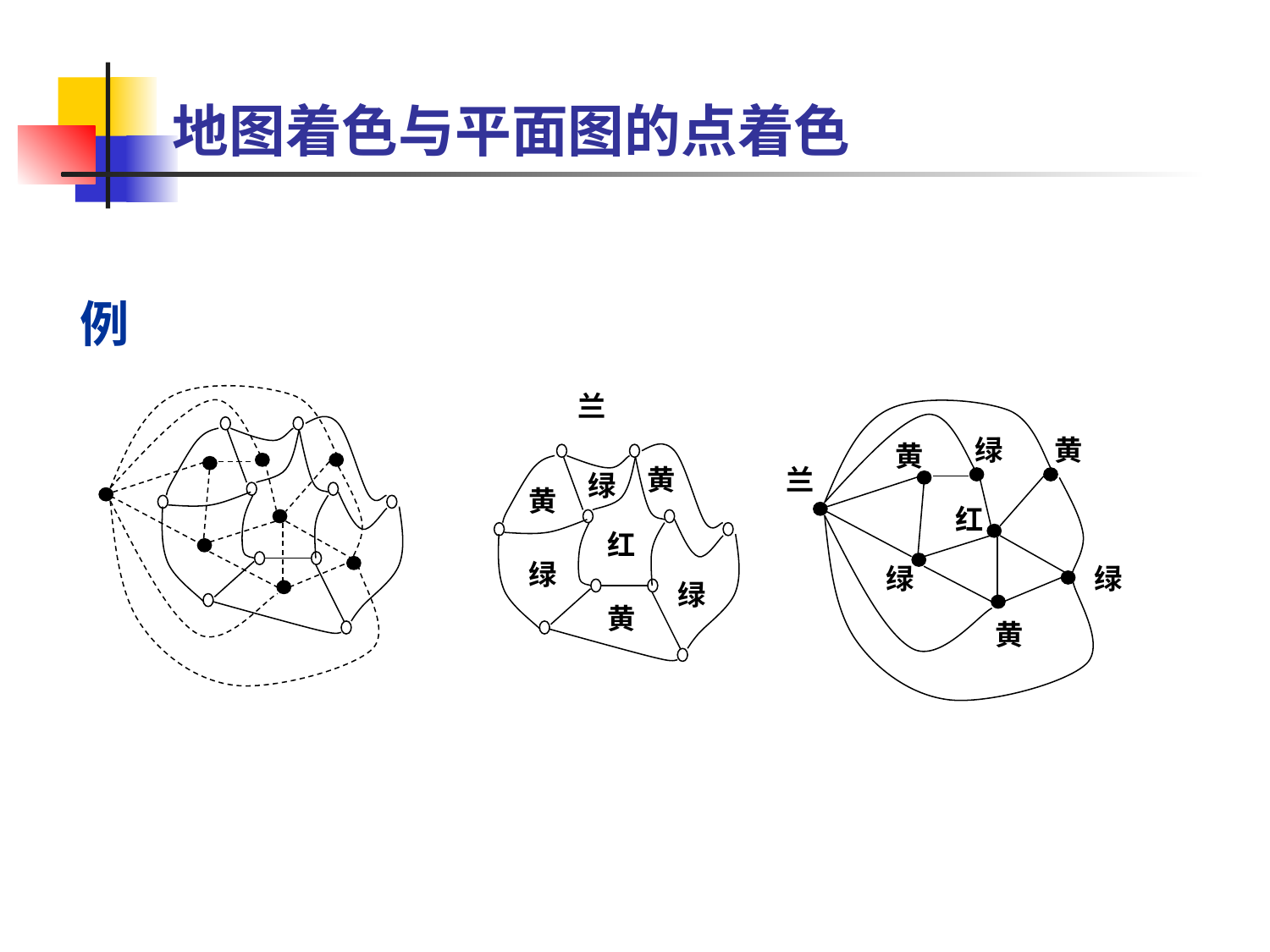

# 地图着色与平面图的点着色
例

兰
绿
黄
黄
黄
兰
绿
黄
红
红
绿
绿
绿
绿
黄
黄
38